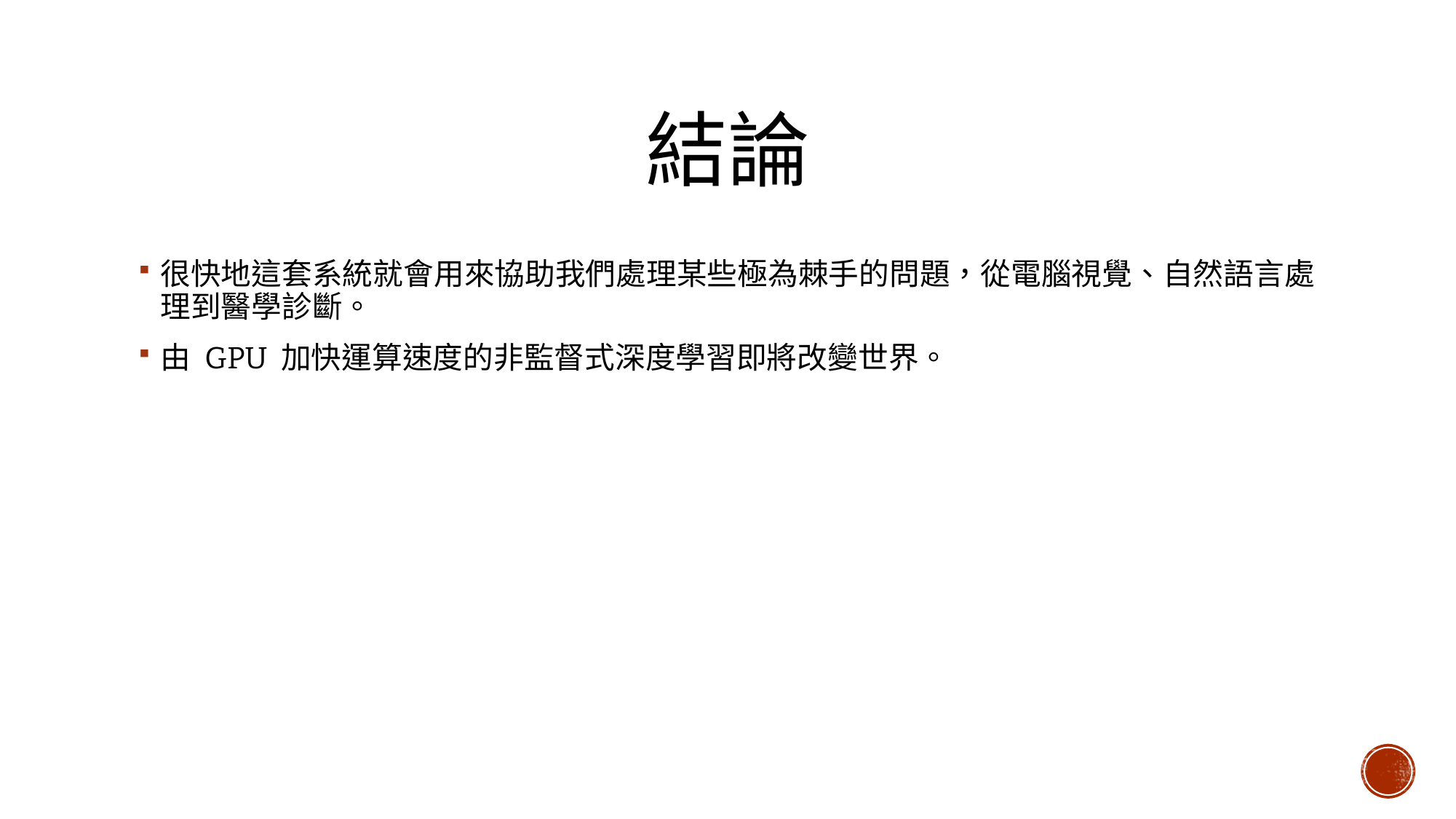

# 結論
很快地這套系統就會用來協助我們處理某些極為棘手的問題，從電腦視覺、自然語言處理到醫學診斷。
由 GPU 加快運算速度的非監督式深度學習即將改變世界。